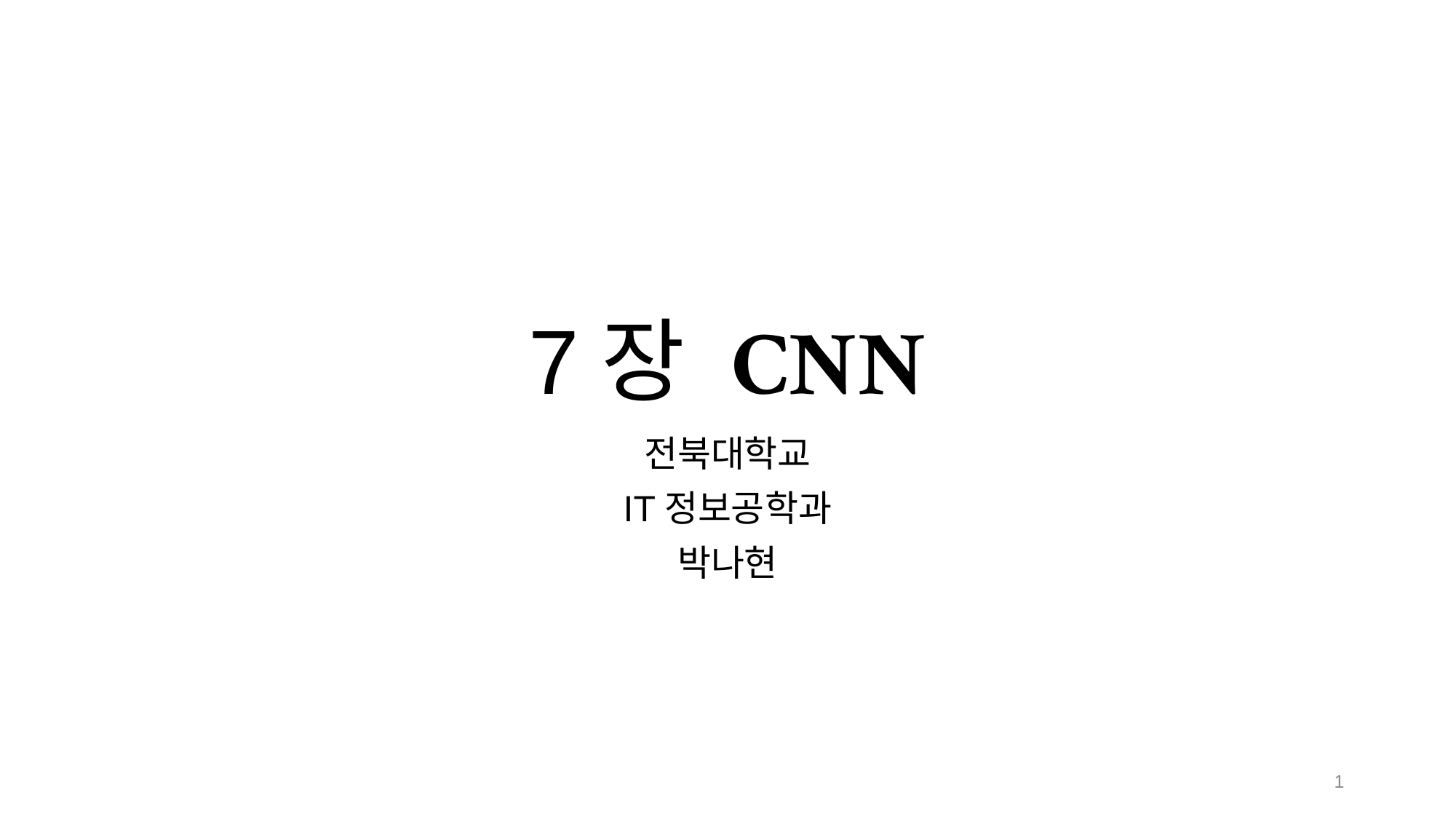

# 7장 CNN
전북대학교
IT정보공학과
박나현
1